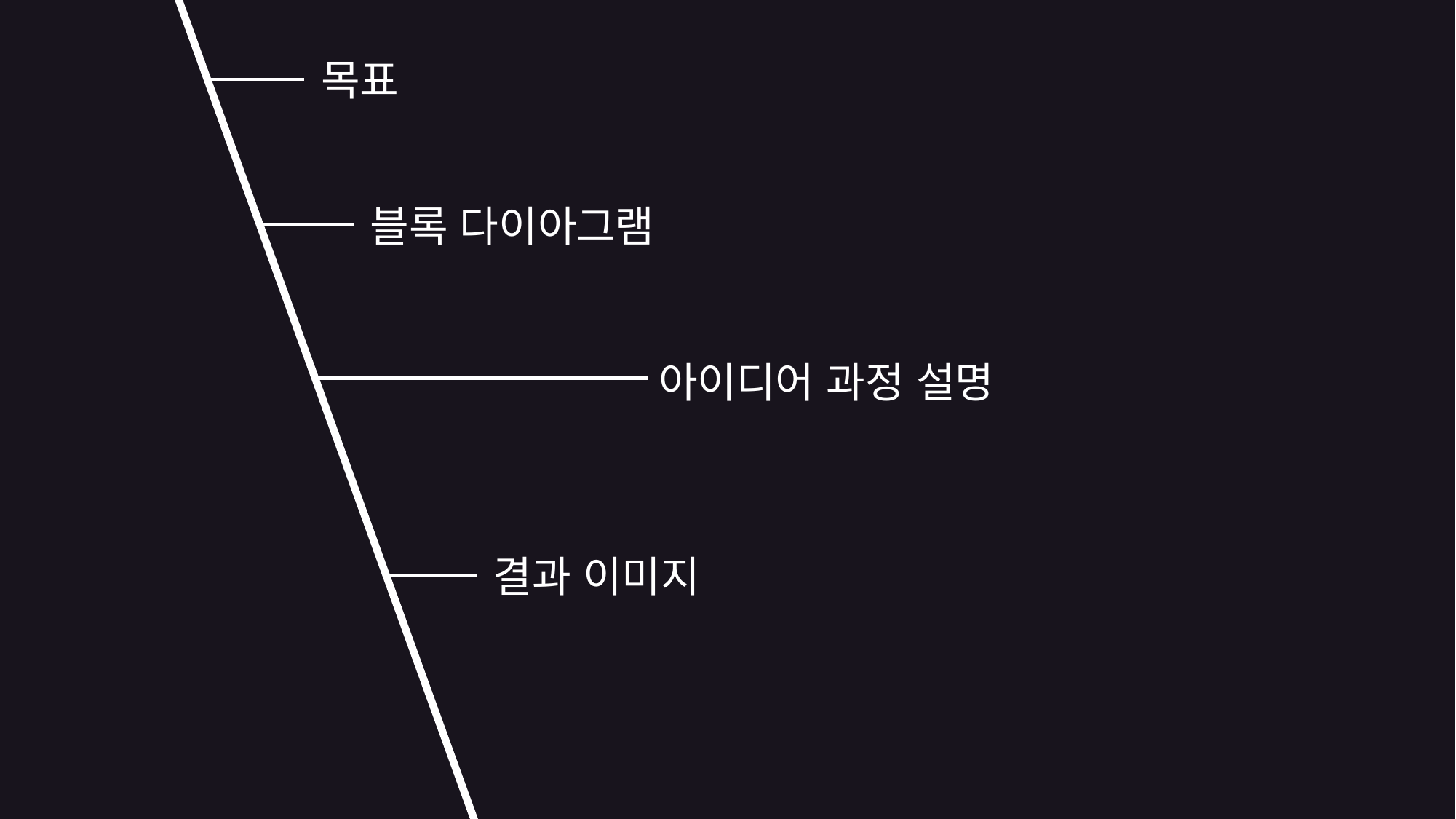

목표
블록 다이아그램
아이디어 과정 설명
결과 이미지